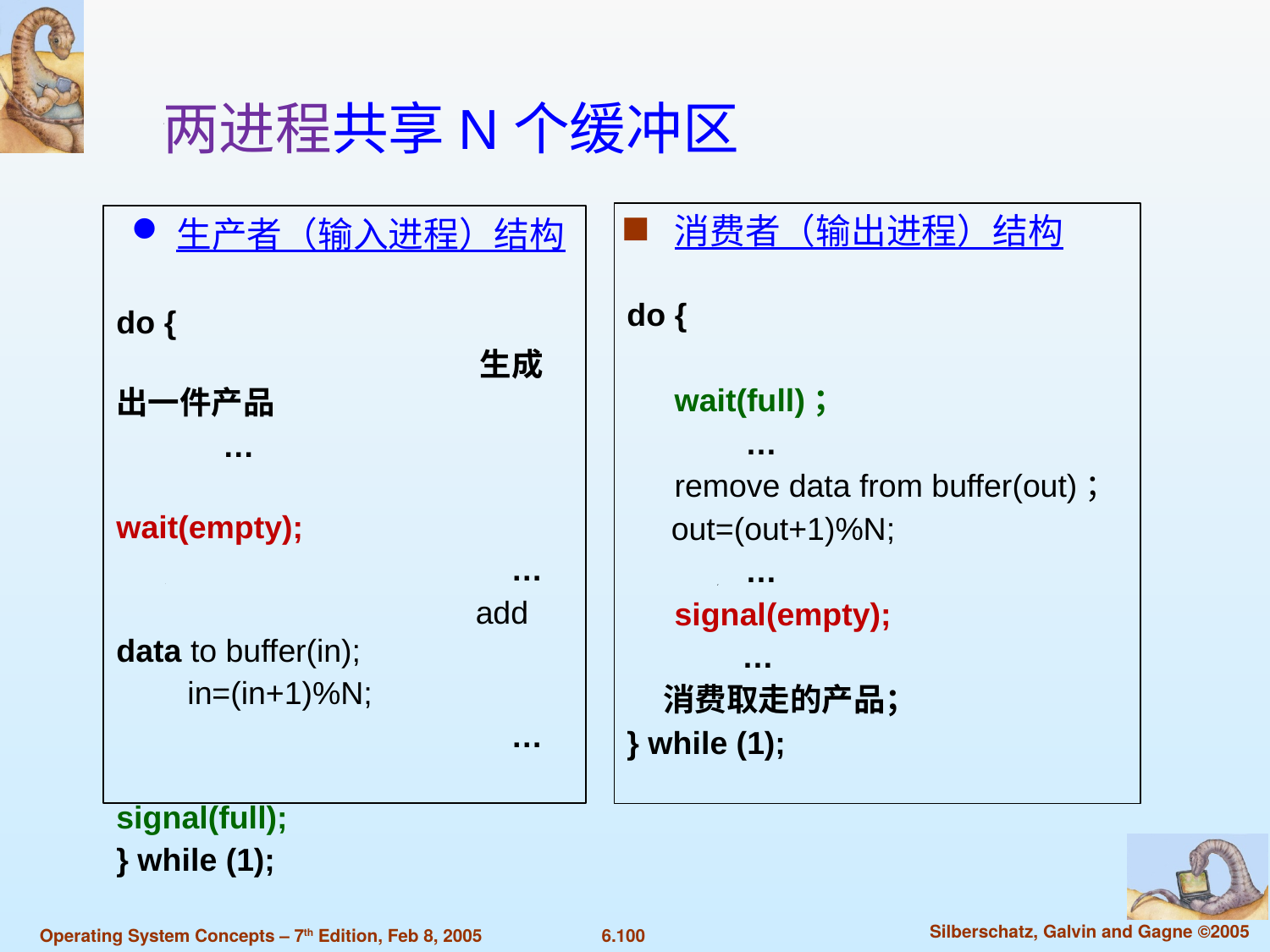

两进程共享N个缓冲区
消费者（输出进程）结构

do {

	wait(full)；
	        …
	remove data from buffer(out)；
     out=(out+1)%N;
	        …
	signal(empty);
             …
    消费取走的产品；
} while (1);
生产者（输入进程）结构

do {
	  生成出一件产品
            …
	  wait(empty);
	      …
	  add data to buffer(in);
        in=(in+1)%N;
	      …
	  signal(full);
} while (1);